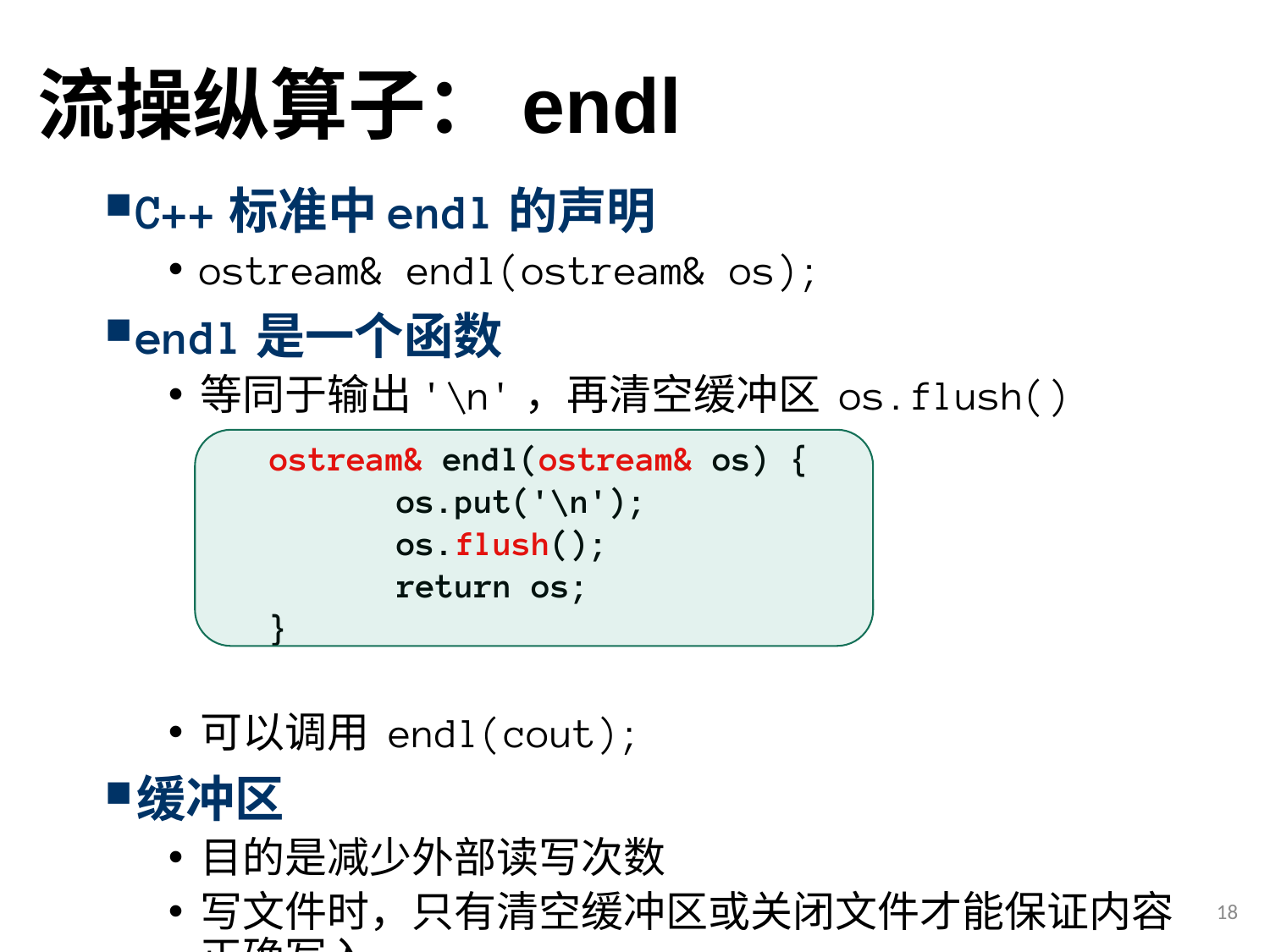

# 流操纵算子：endl
C++标准中endl的声明
ostream& endl(ostream& os);
endl是一个函数
等同于输出'\n'，再清空缓冲区 os.flush()

可以调用 endl(cout);
缓冲区
目的是减少外部读写次数
写文件时，只有清空缓冲区或关闭文件才能保证内容正确写入
ostream& endl(ostream& os) {
	os.put('\n');
	os.flush();
	return os;
}

18